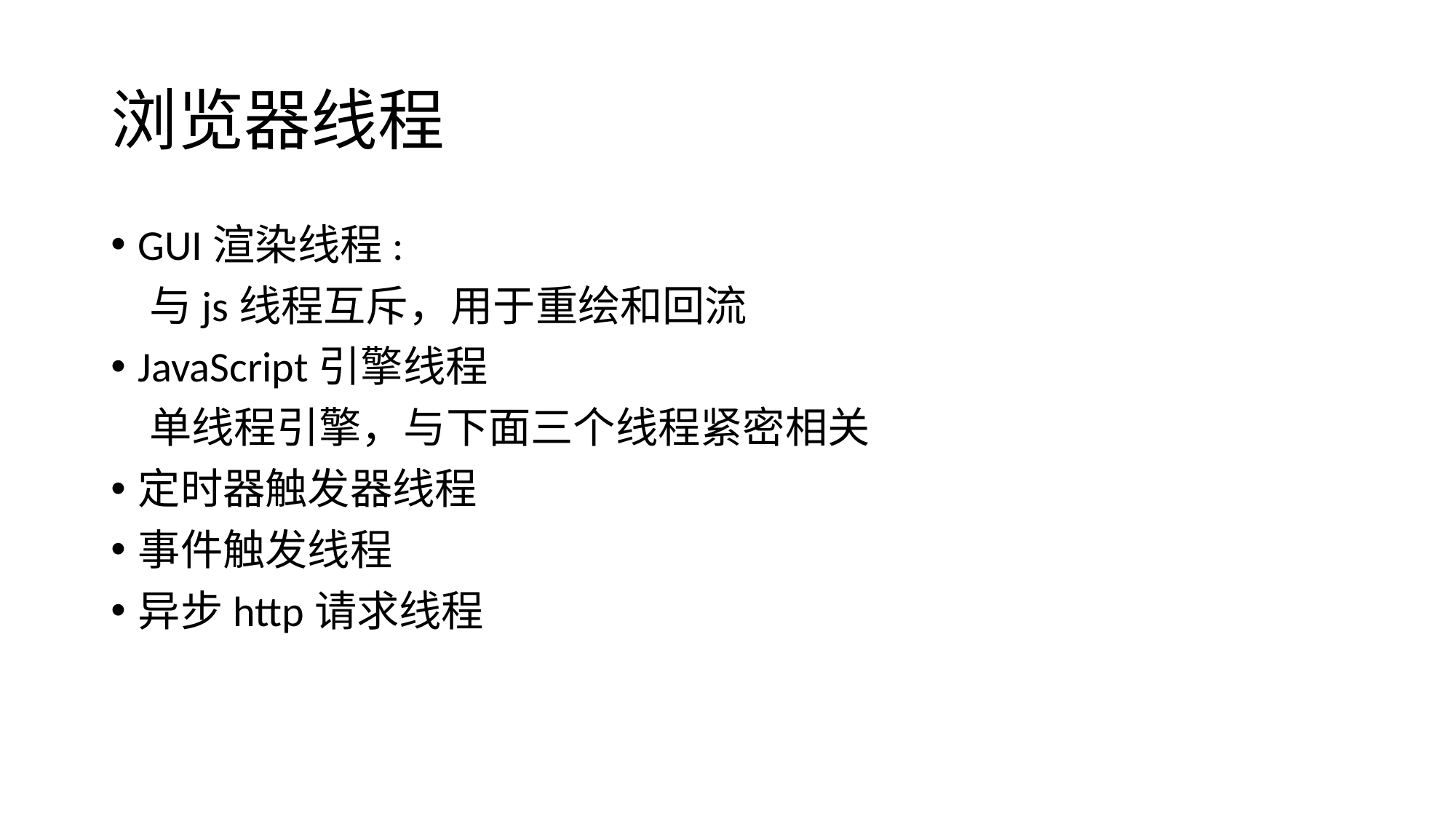

# 浏览器线程
GUI渲染线程:
   与js线程互斥，用于重绘和回流
JavaScript引擎线程
   单线程引擎，与下面三个线程紧密相关
定时器触发器线程
事件触发线程
异步http请求线程